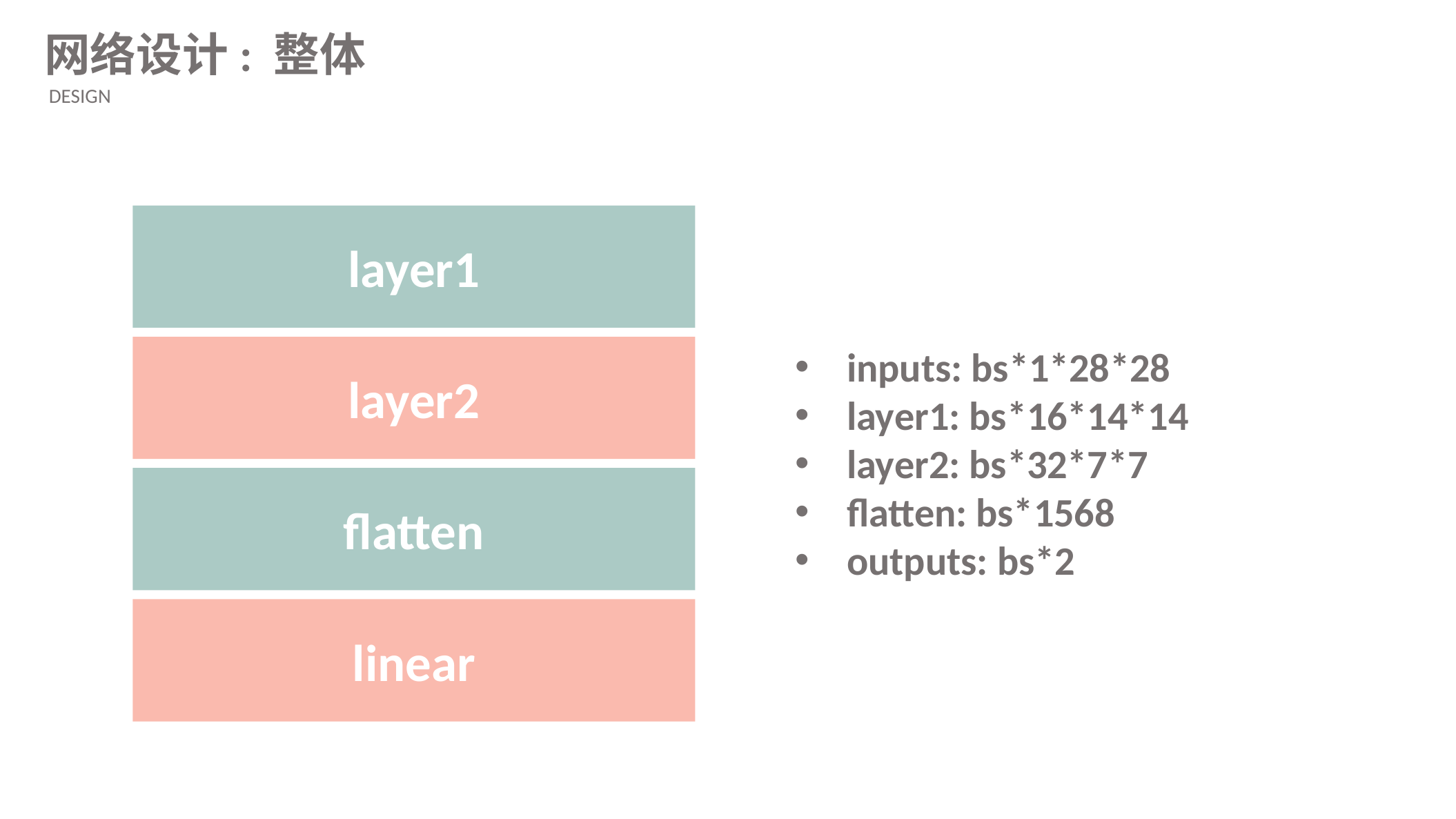

网络设计: 整体
 DESIGN
layer1
layer2
inputs: bs*1*28*28
layer1: bs*16*14*14
layer2: bs*32*7*7
flatten: bs*1568
outputs: bs*2
flatten
linear